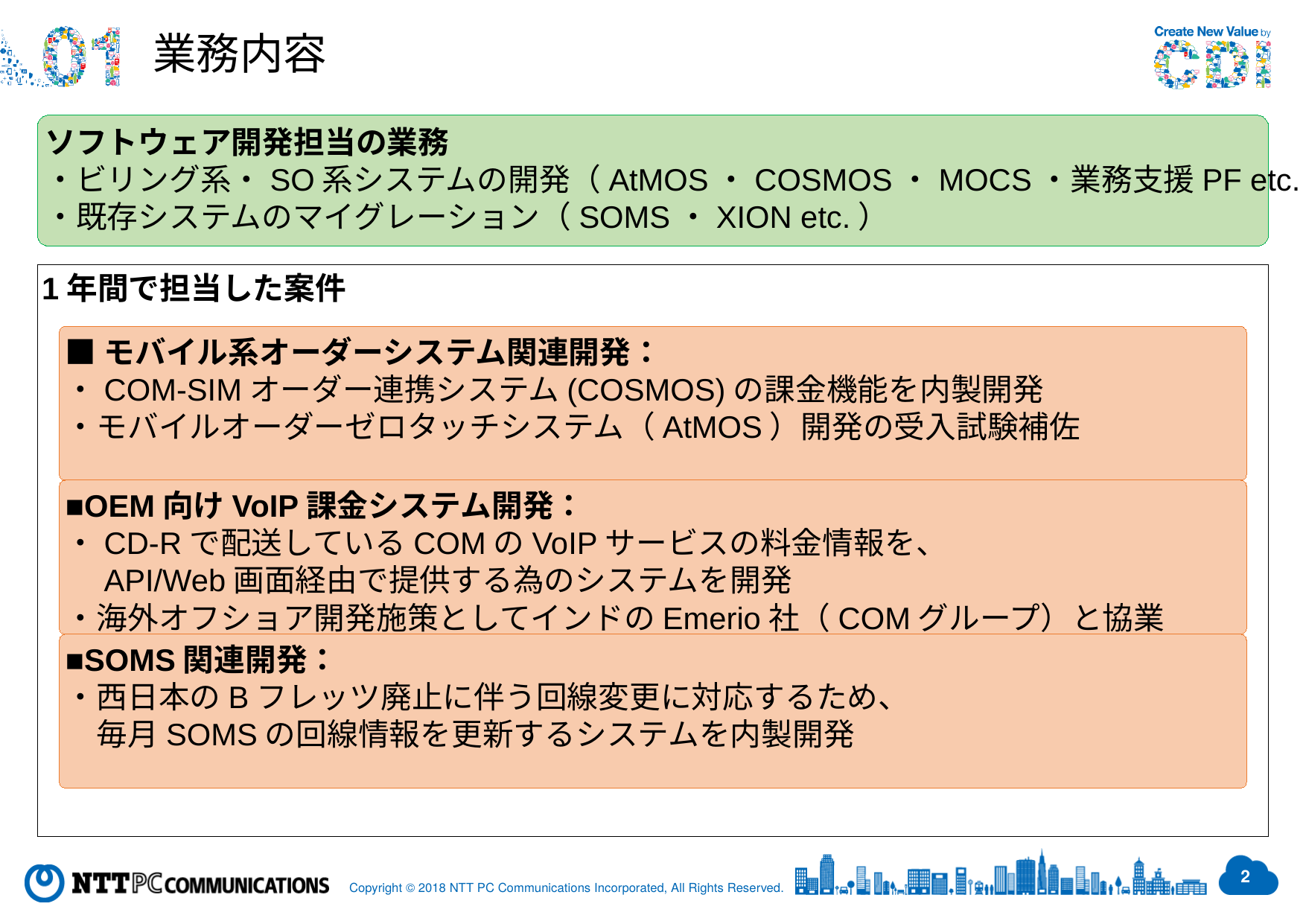

業務内容
ソフトウェア開発担当の業務
・ビリング系・SO系システムの開発（AtMOS・COSMOS・MOCS・業務支援PF etc.）
・既存システムのマイグレーション（SOMS・XION etc.）
1年間で担当した案件
■モバイル系オーダーシステム関連開発：
・COM-SIMオーダー連携システム(COSMOS)の課金機能を内製開発
・モバイルオーダーゼロタッチシステム（AtMOS）開発の受入試験補佐
■OEM向けVoIP課金システム開発：
・CD-Rで配送しているCOMのVoIPサービスの料金情報を、
　API/Web画面経由で提供する為のシステムを開発
・海外オフショア開発施策としてインドのEmerio社（COMグループ）と協業
■SOMS関連開発：
・西日本のBフレッツ廃止に伴う回線変更に対応するため、
　毎月SOMSの回線情報を更新するシステムを内製開発